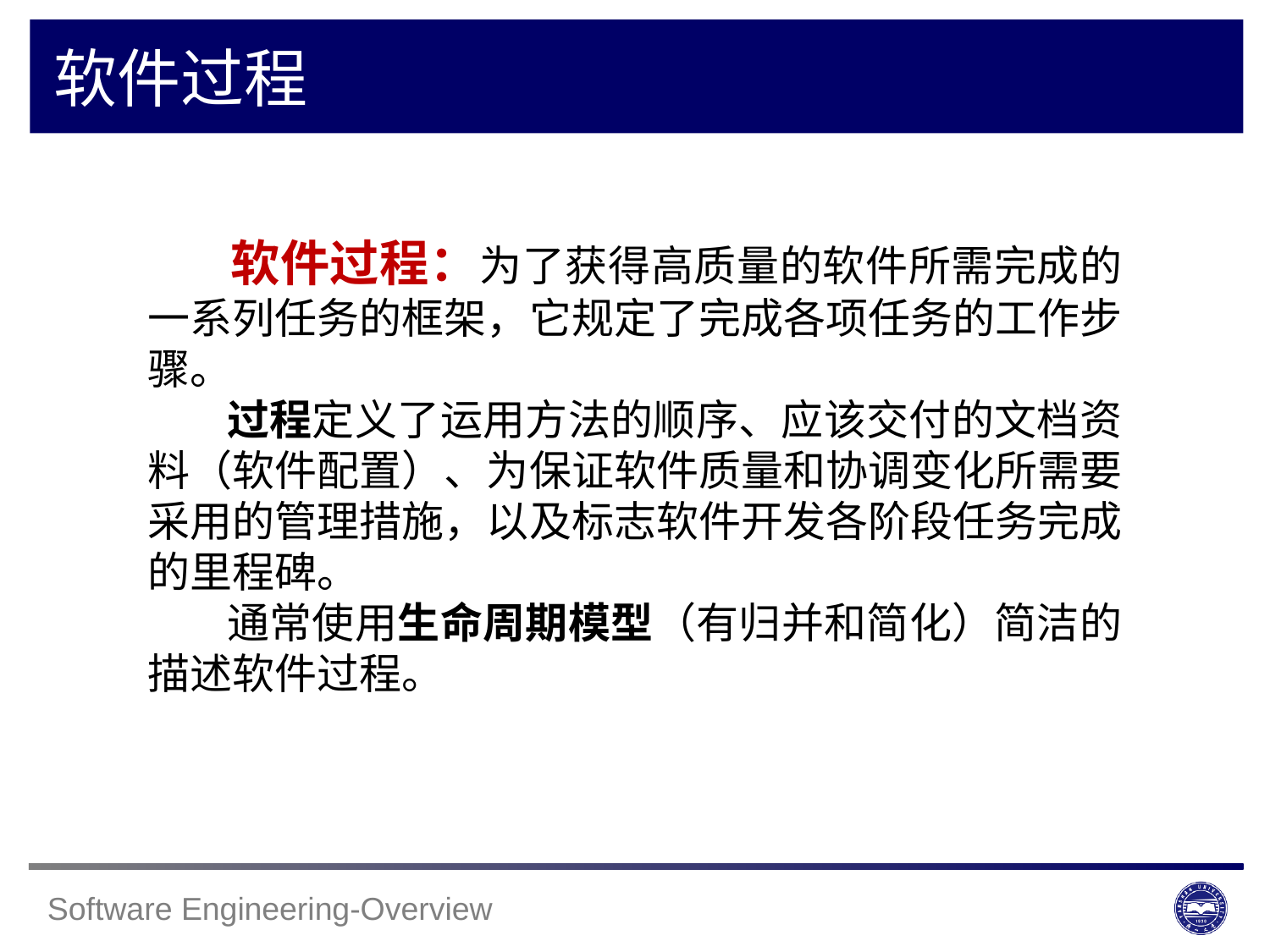

软件过程
      软件过程：为了获得高质量的软件所需完成的一系列任务的框架，它规定了完成各项任务的工作步骤。
       过程定义了运用方法的顺序、应该交付的文档资料（软件配置）、为保证软件质量和协调变化所需要采用的管理措施，以及标志软件开发各阶段任务完成的里程碑。
       通常使用生命周期模型（有归并和简化）简洁的描述软件过程。